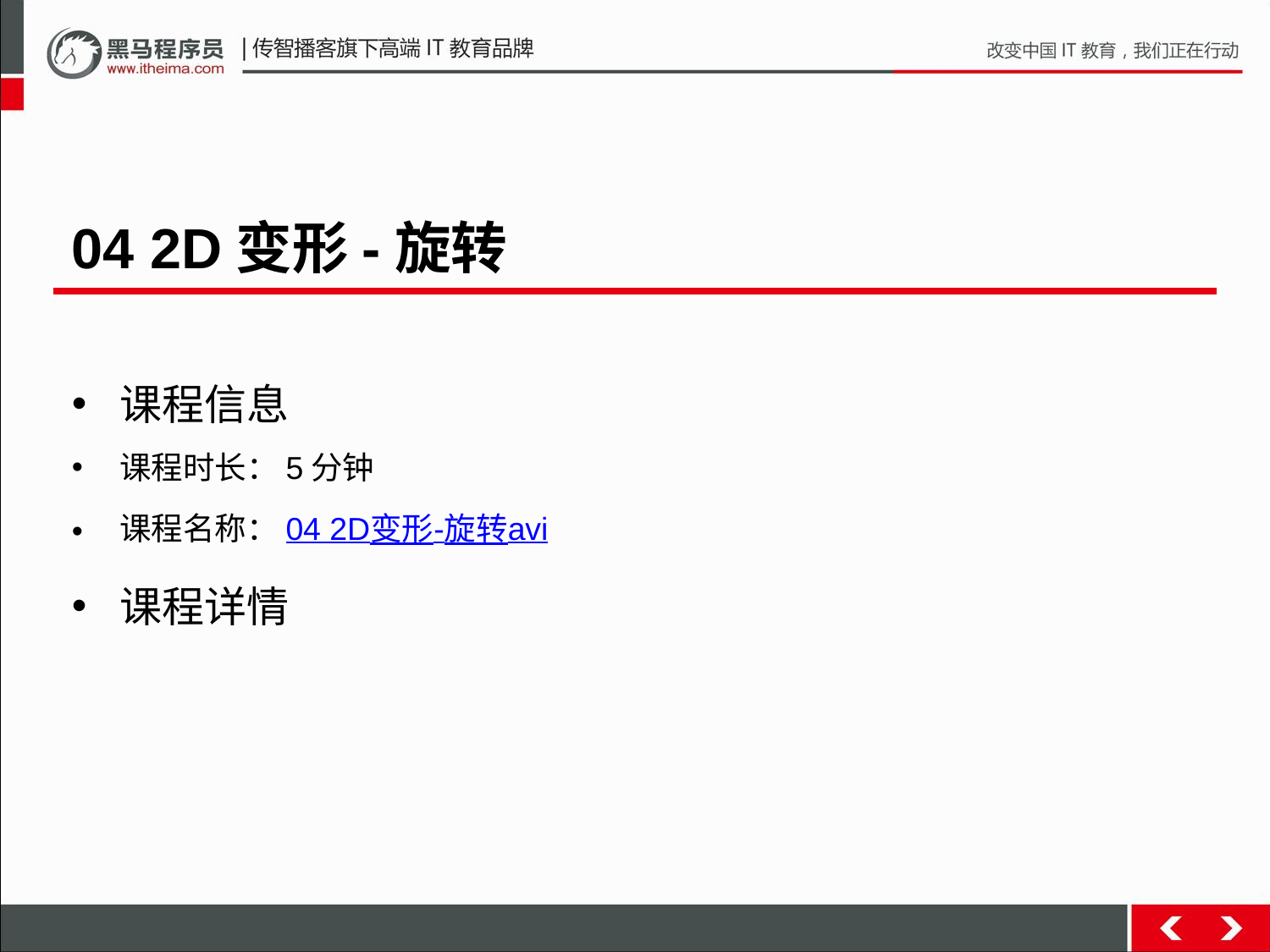

04 2D变形-旋转
课程信息
课程时长：5分钟
课程名称：04 2D变形-旋转avi
课程详情